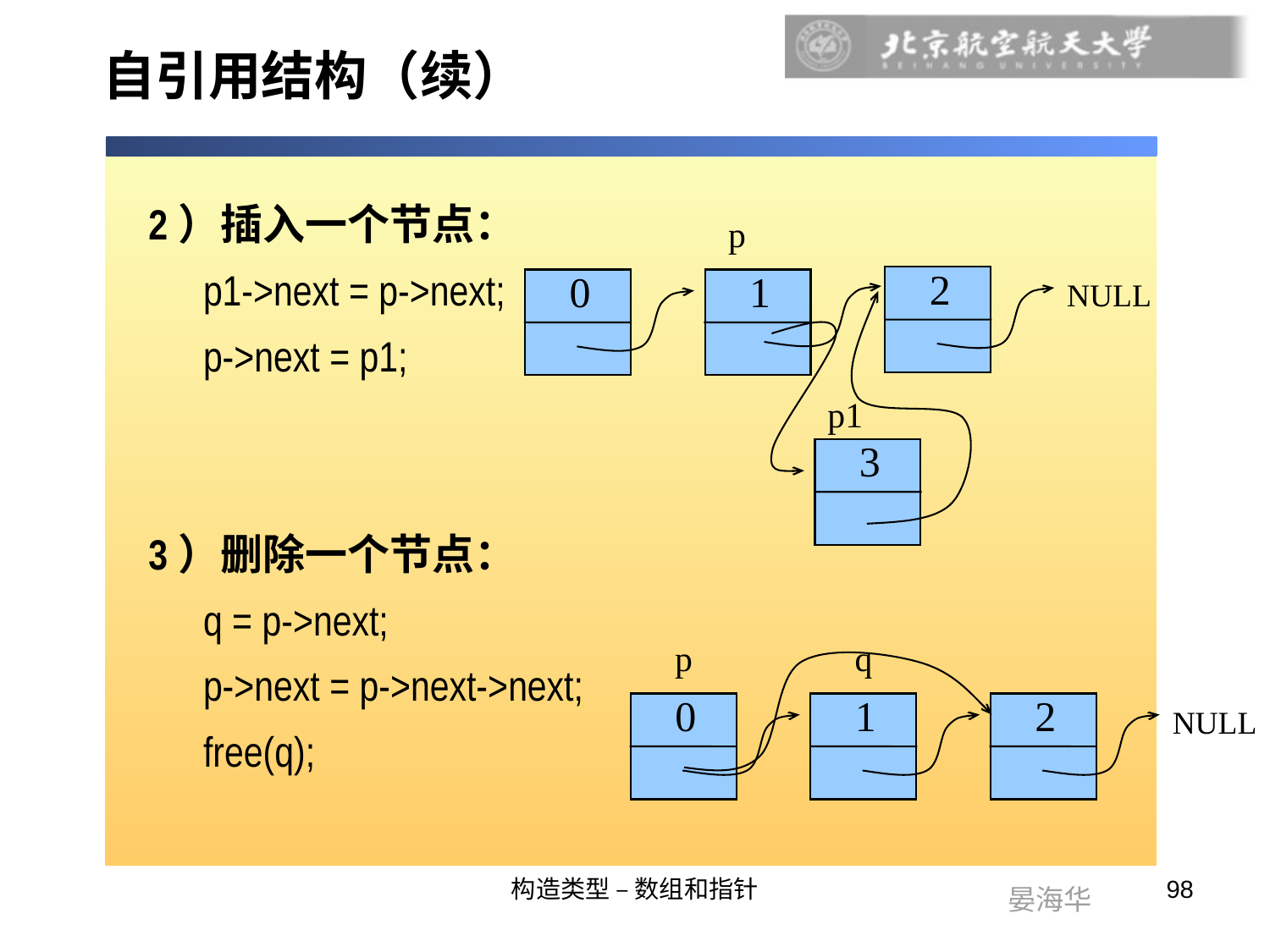

# 自引用结构（续）
2）插入一个节点：
p1->next = p->next;
p->next = p1;

3）删除一个节点：
q = p->next;
p->next = p->next->next;
free(q);
p
0

NULL

1

2

NULL

p1
3

p
q
1

NULL

0
2

NULL

NULL

构造类型 – 数组和指针
98